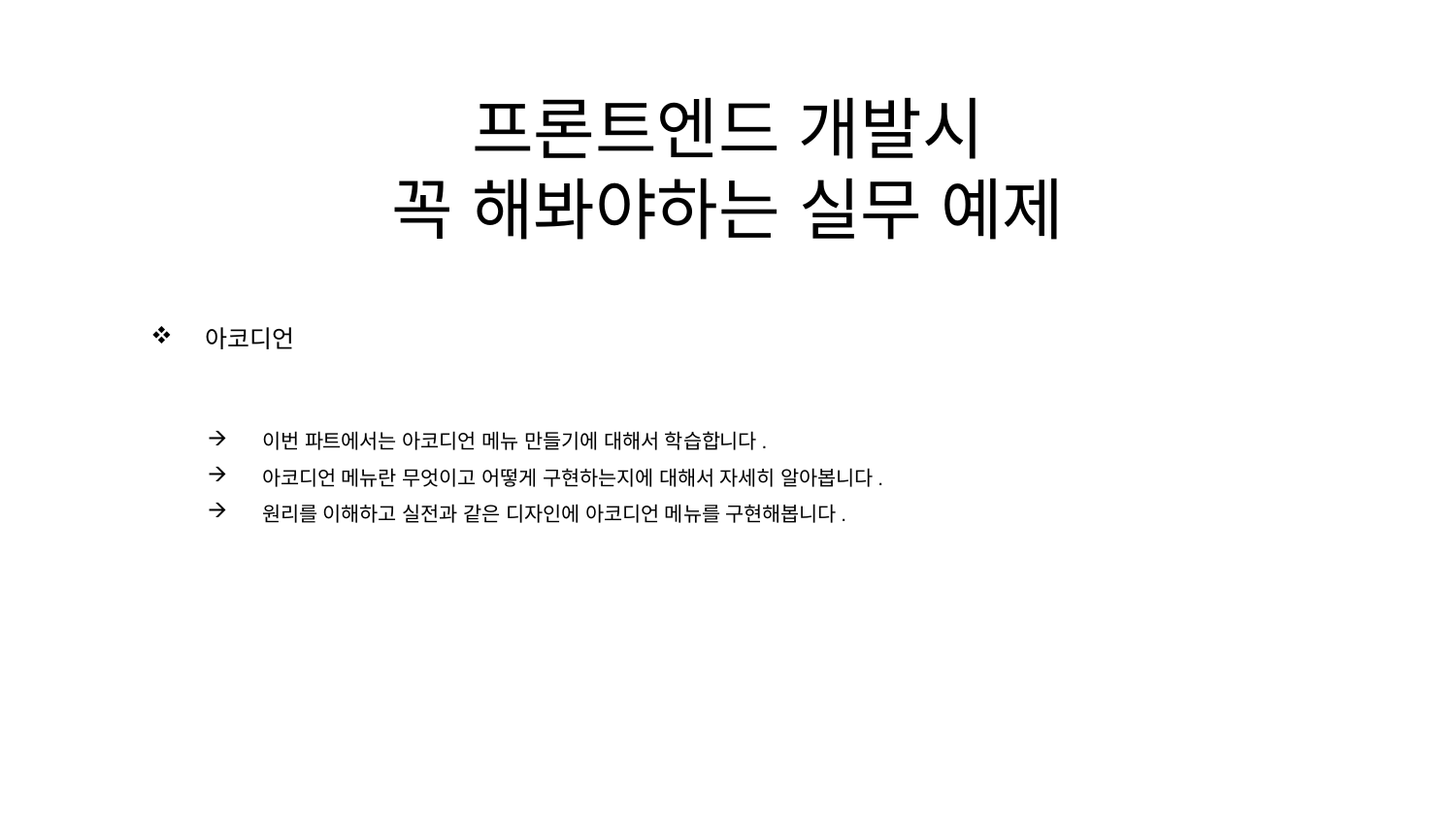

프론트엔드 개발시
꼭 해봐야하는 실무 예제
아코디언
이번 파트에서는 아코디언 메뉴 만들기에 대해서 학습합니다.
아코디언 메뉴란 무엇이고 어떻게 구현하는지에 대해서 자세히 알아봅니다.
원리를 이해하고 실전과 같은 디자인에 아코디언 메뉴를 구현해봅니다.